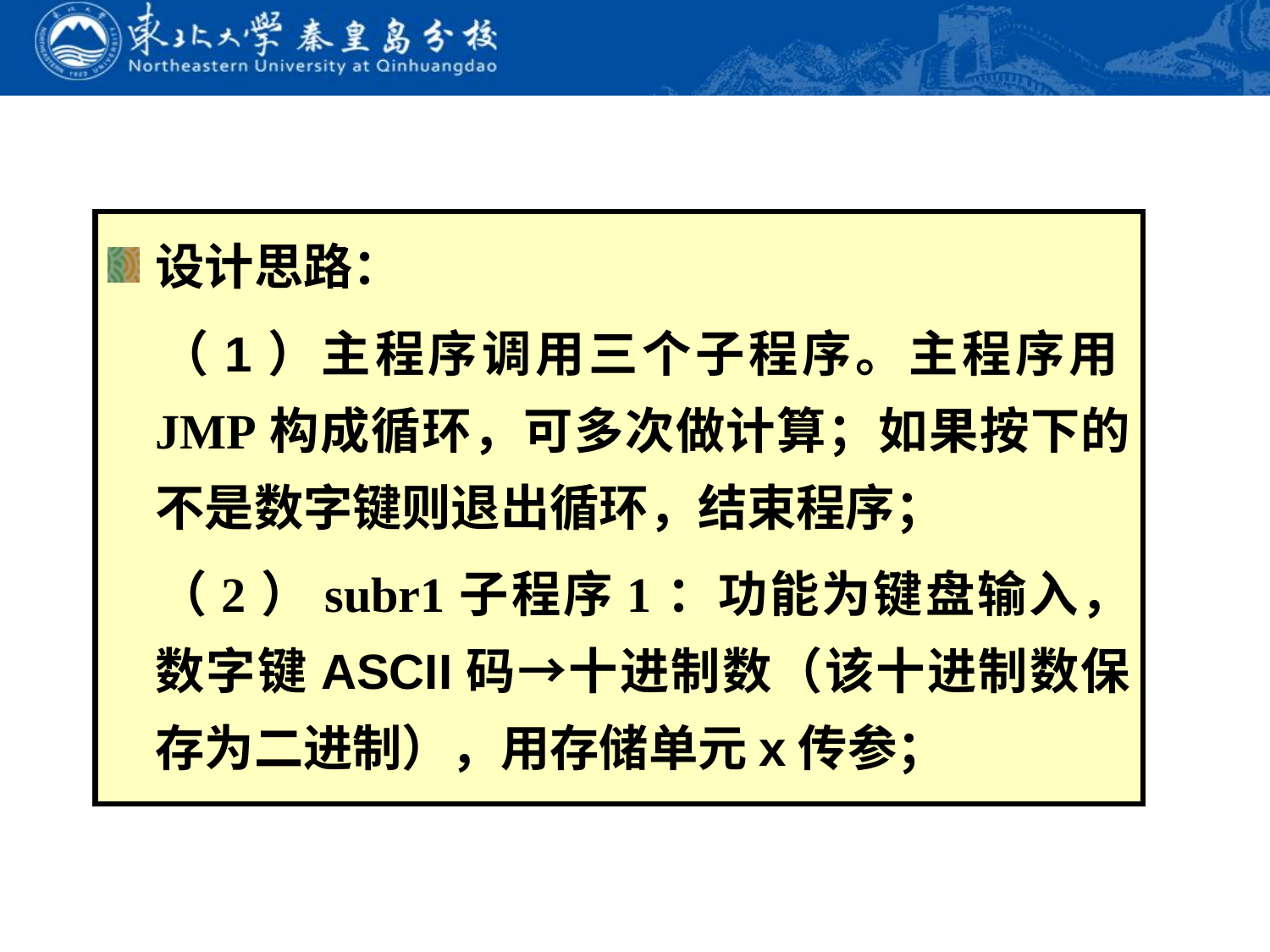

设计思路：
	（1）主程序调用三个子程序。主程序用JMP构成循环，可多次做计算；如果按下的不是数字键则退出循环，结束程序；
	（2）subr1子程序1：功能为键盘输入，数字键ASCII码→十进制数（该十进制数保存为二进制），用存储单元x传参；